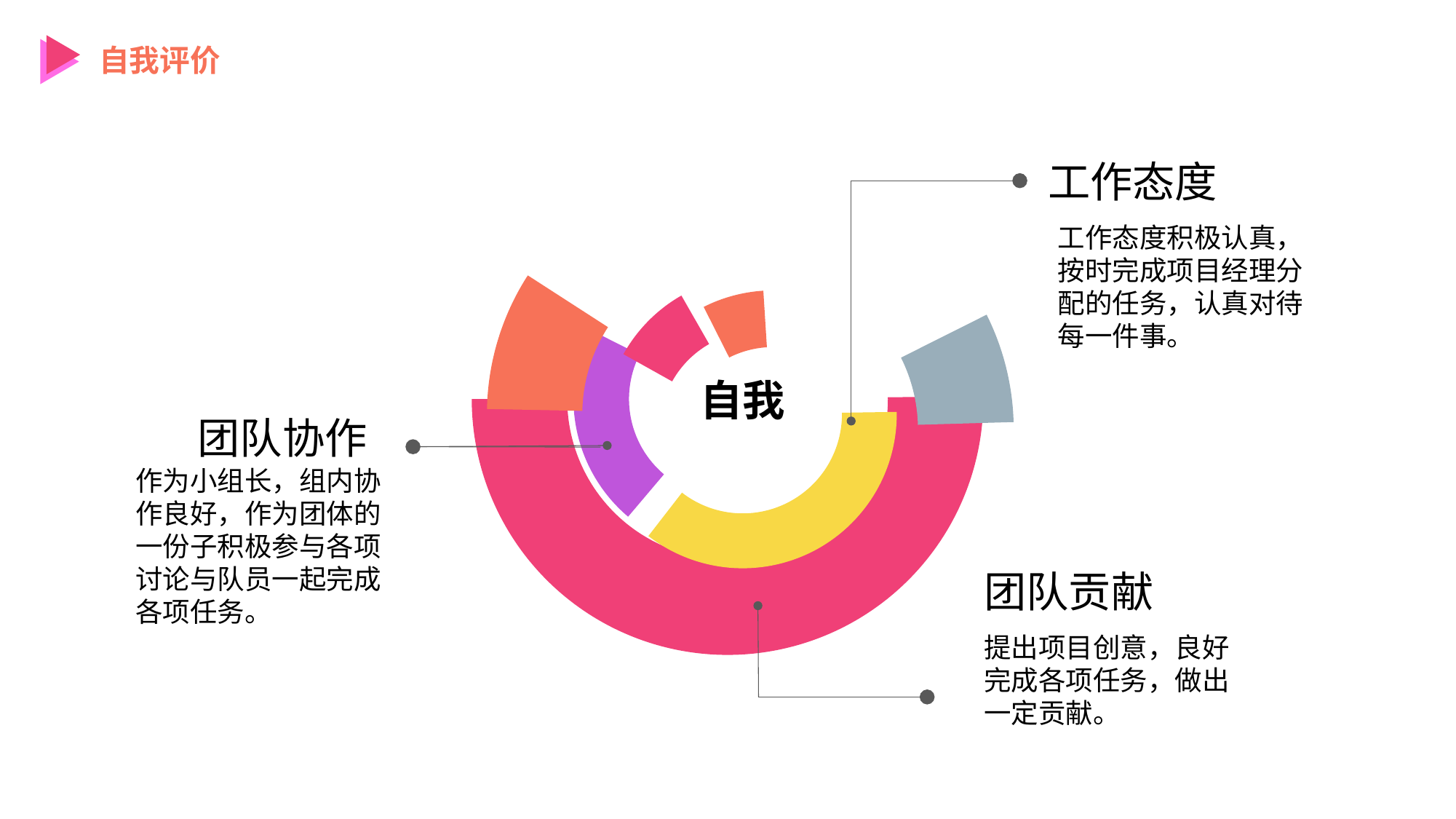

自我评价

工作态度

工作态度积极认真，按时完成项目经理分配的任务，认真对待每一件事。

自我
团队协作
作为小组长，组内协作良好，作为团体的一份子积极参与各项讨论与队员一起完成各项任务。
团队贡献
提出项目创意，良好完成各项任务，做出一定贡献。